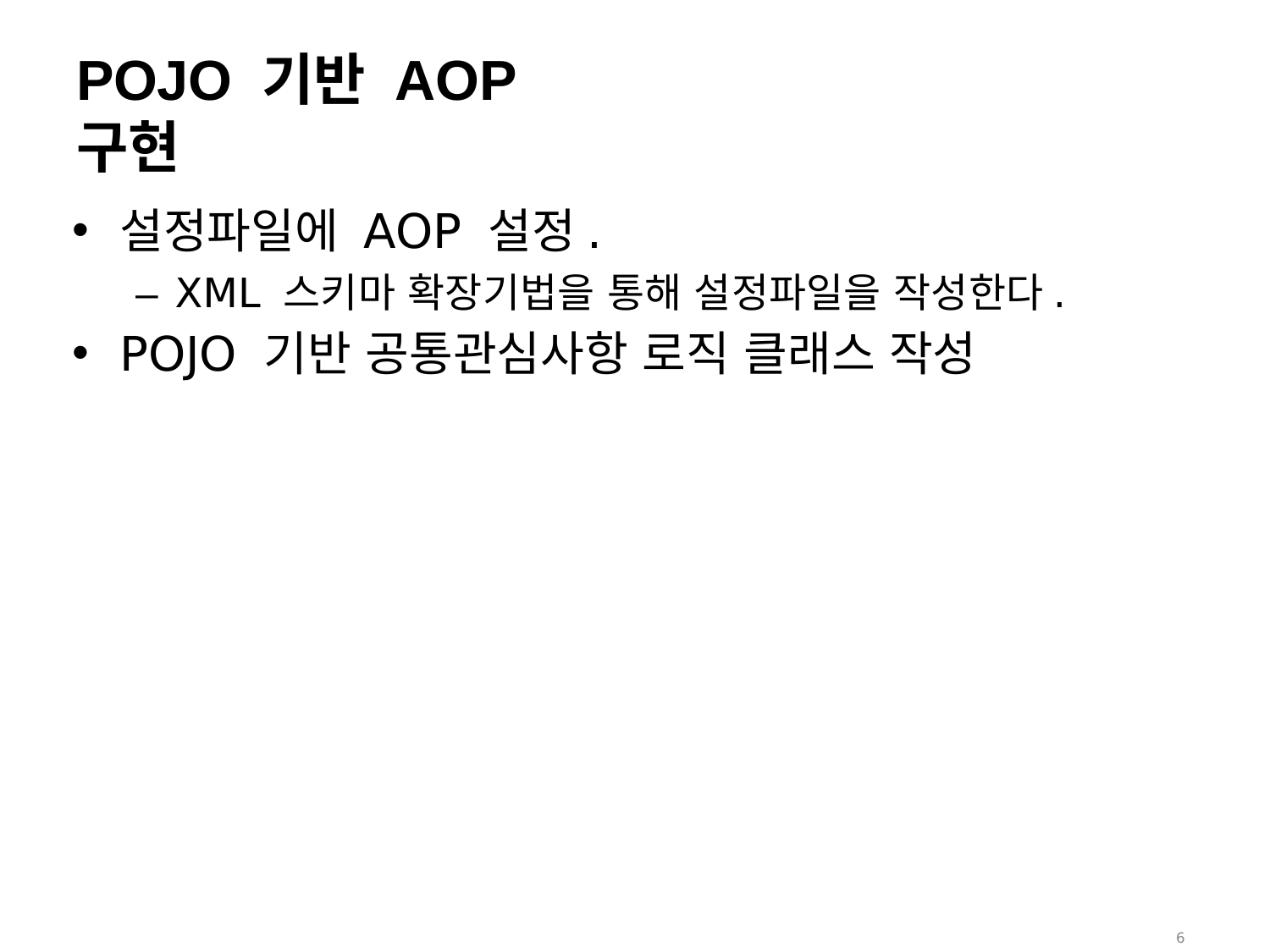

# POJO 기반 AOP구현
설정파일에 AOP 설정.
– XML 스키마 확장기법을 통해 설정파일을 작성한다.
POJO 기반 공통관심사항 로직 클래스 작성
6